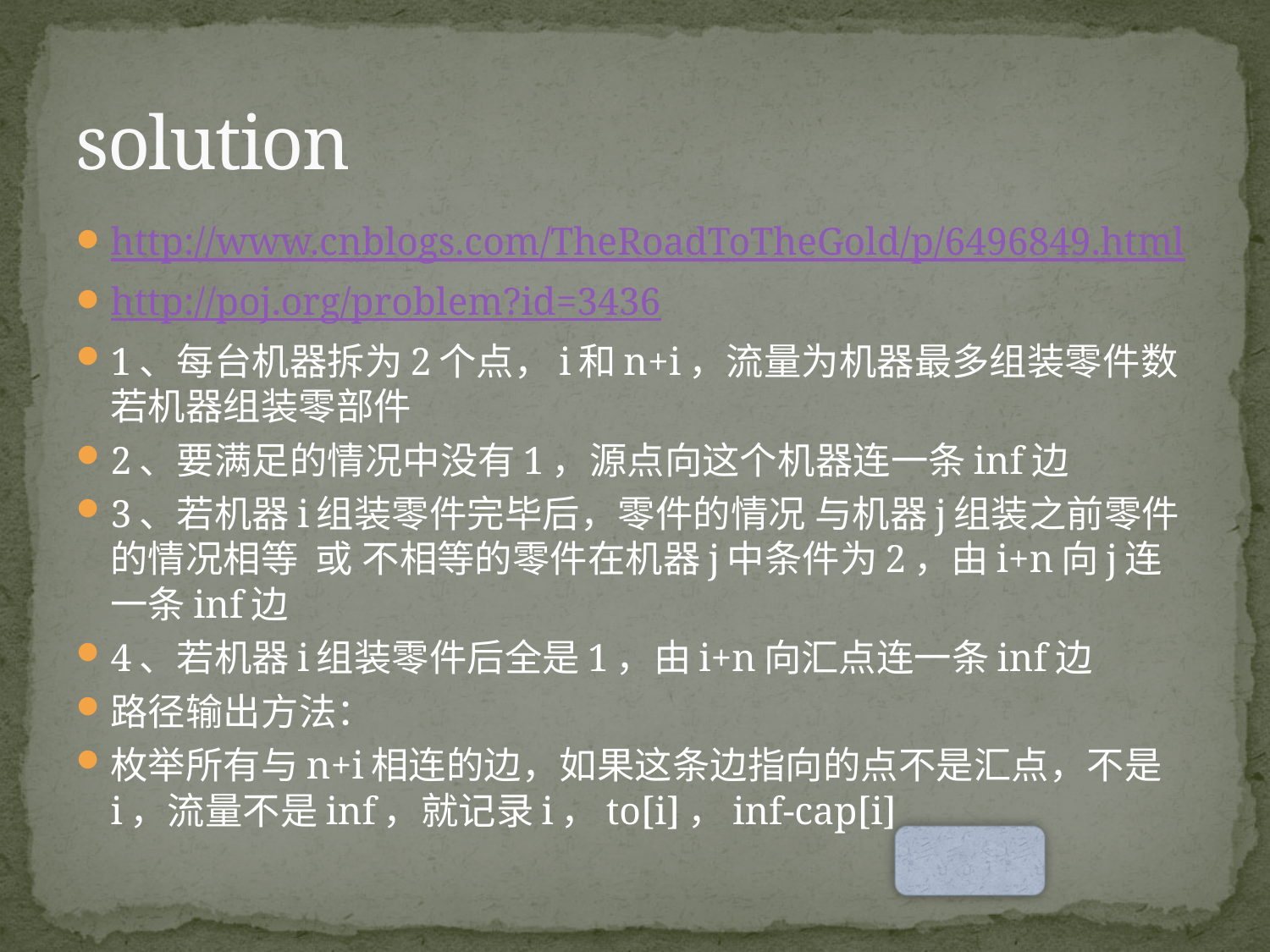

# solution
http://www.cnblogs.com/TheRoadToTheGold/p/6496849.html
http://poj.org/problem?id=3436
1、每台机器拆为2个点，i和n+i，流量为机器最多组装零件数若机器组装零部件
2、要满足的情况中没有1，源点向这个机器连一条inf边
3、若机器i组装零件完毕后，零件的情况 与机器j组装之前零件的情况相等  或 不相等的零件在机器j中条件为2，由i+n向j连一条inf边
4、若机器i组装零件后全是1，由i+n向汇点连一条inf边
路径输出方法：
枚举所有与n+i相连的边，如果这条边指向的点不是汇点，不是i，流量不是inf，就记录i，to[i]，inf-cap[i]